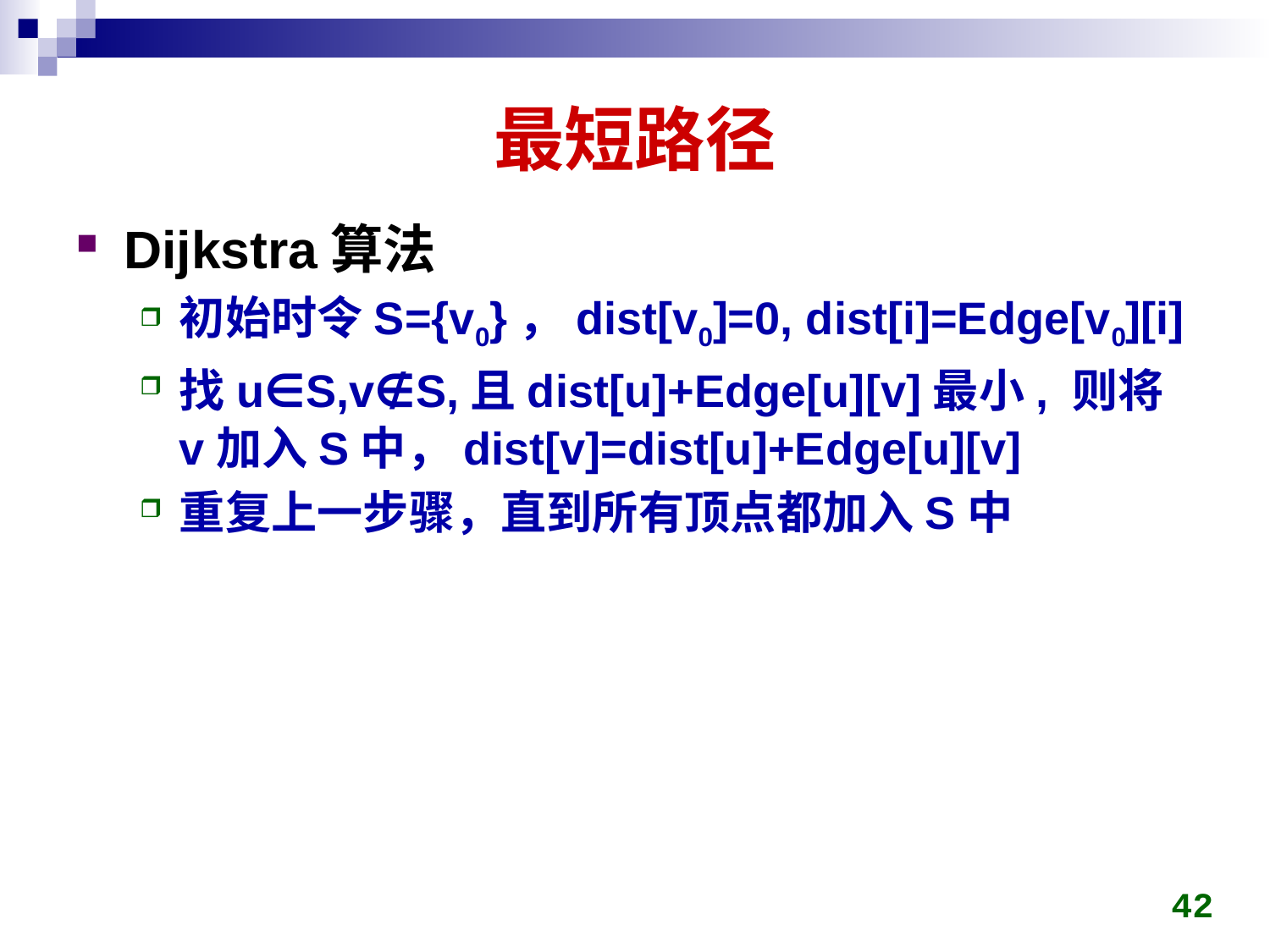

# 最短路径
Dijkstra算法
初始时令S={v0}，dist[v0]=0, dist[i]=Edge[v0][i]
找u∈S,v∉S,且dist[u]+Edge[u][v]最小, 则将v加入S中，dist[v]=dist[u]+Edge[u][v]
重复上一步骤，直到所有顶点都加入S中

42